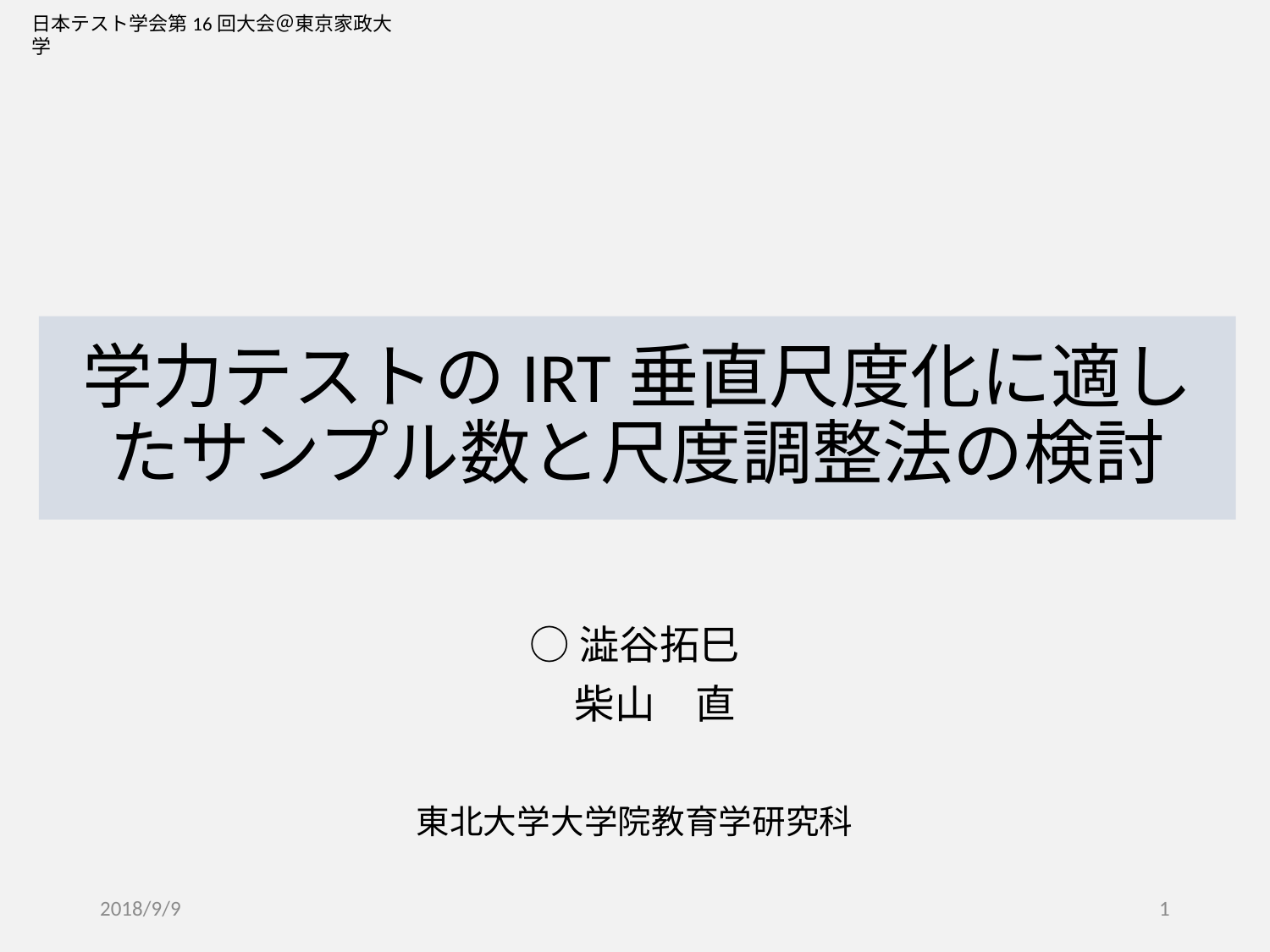

# 学力テストのIRT垂直尺度化に適したサンプル数と尺度調整法の検討
○澁谷拓巳
　柴山　直

東北大学大学院教育学研究科
2018/9/9
1